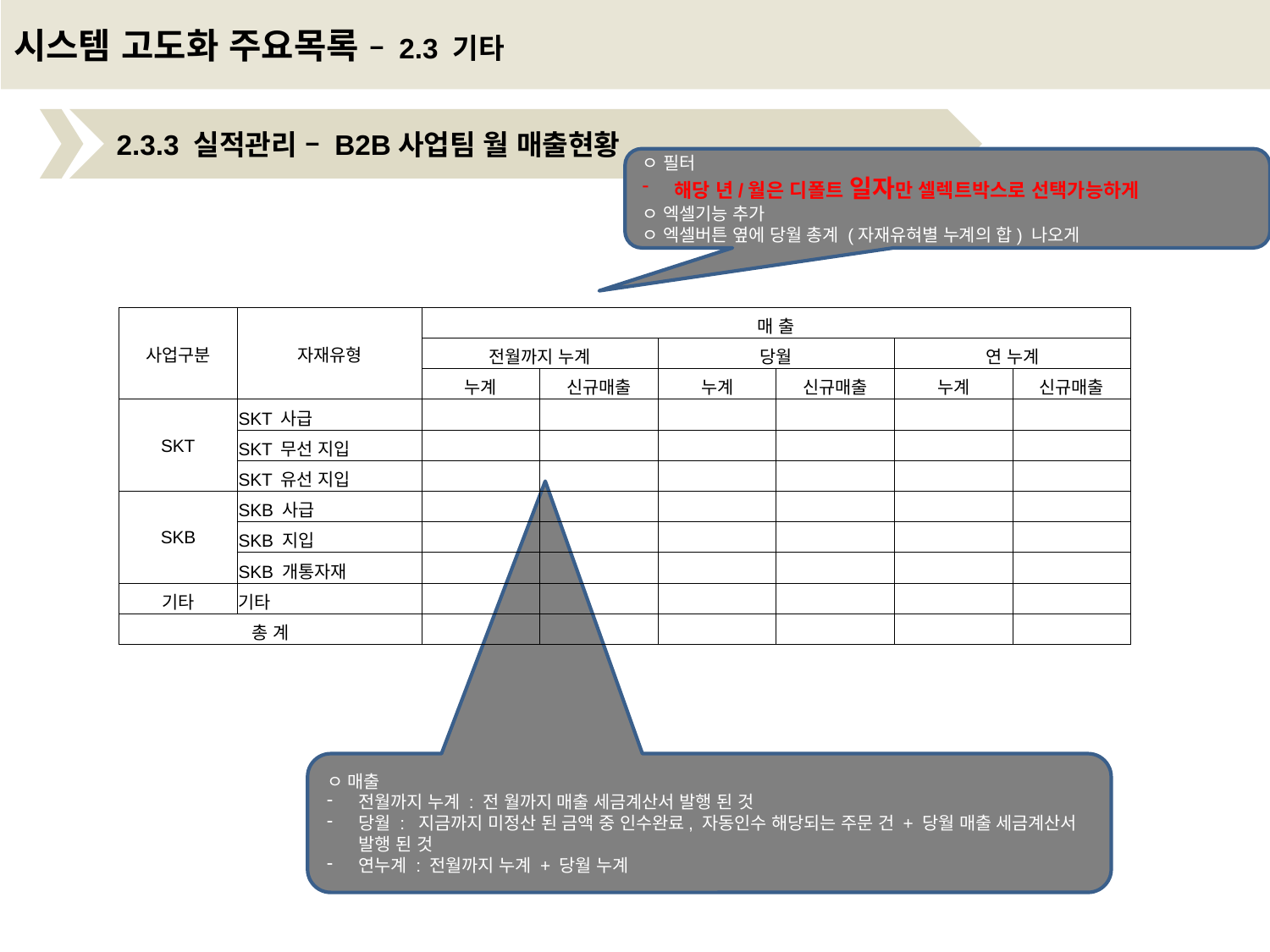

시스템 고도화 주요목록 – 2.3 기타

2.3.3 실적관리 – B2B사업팀 월 매출현황
ㅇ 필터
해당 년/월은 디폴트 일자만 셀렉트박스로 선택가능하게
ㅇ 엑셀기능 추가
ㅇ 엑셀버튼 옆에 당월 총계 (자재유혀별 누계의 합) 나오게
| 사업구분 | 자재유형 | 매 출 |  |  |  |  |  |
| --- | --- | --- | --- | --- | --- | --- | --- |
|  |  | 전월까지 누계 |  | 당월 |  | 연 누계 |  |
|  |  | 누계 | 신규매출 | 누계 | 신규매출 | 누계 | 신규매출 |
| SKT | SKT 사급 |  |  |  |  |  |  |
|  | SKT 무선 지입 |  |  |  |  |  |  |
|  | SKT 유선 지입 |  |  |  |  |  |  |
| SKB | SKB 사급 |  |  |  |  |  |  |
|  | SKB 지입 |  |  |  |  |  |  |
|  | SKB 개통자재 |  |  |  |  |  |  |
| 기타 | 기타 |  |  |  |  |  |  |
| 총 계 |  |  |  |  |  |  |  |
ㅇ 매출
전월까지 누계 : 전 월까지 매출 세금계산서 발행 된 것
당월 :  지금까지 미정산 된 금액 중 인수완료, 자동인수 해당되는 주문 건 + 당월 매출 세금계산서 발행 된 것
연누계 : 전월까지 누계 + 당월 누계